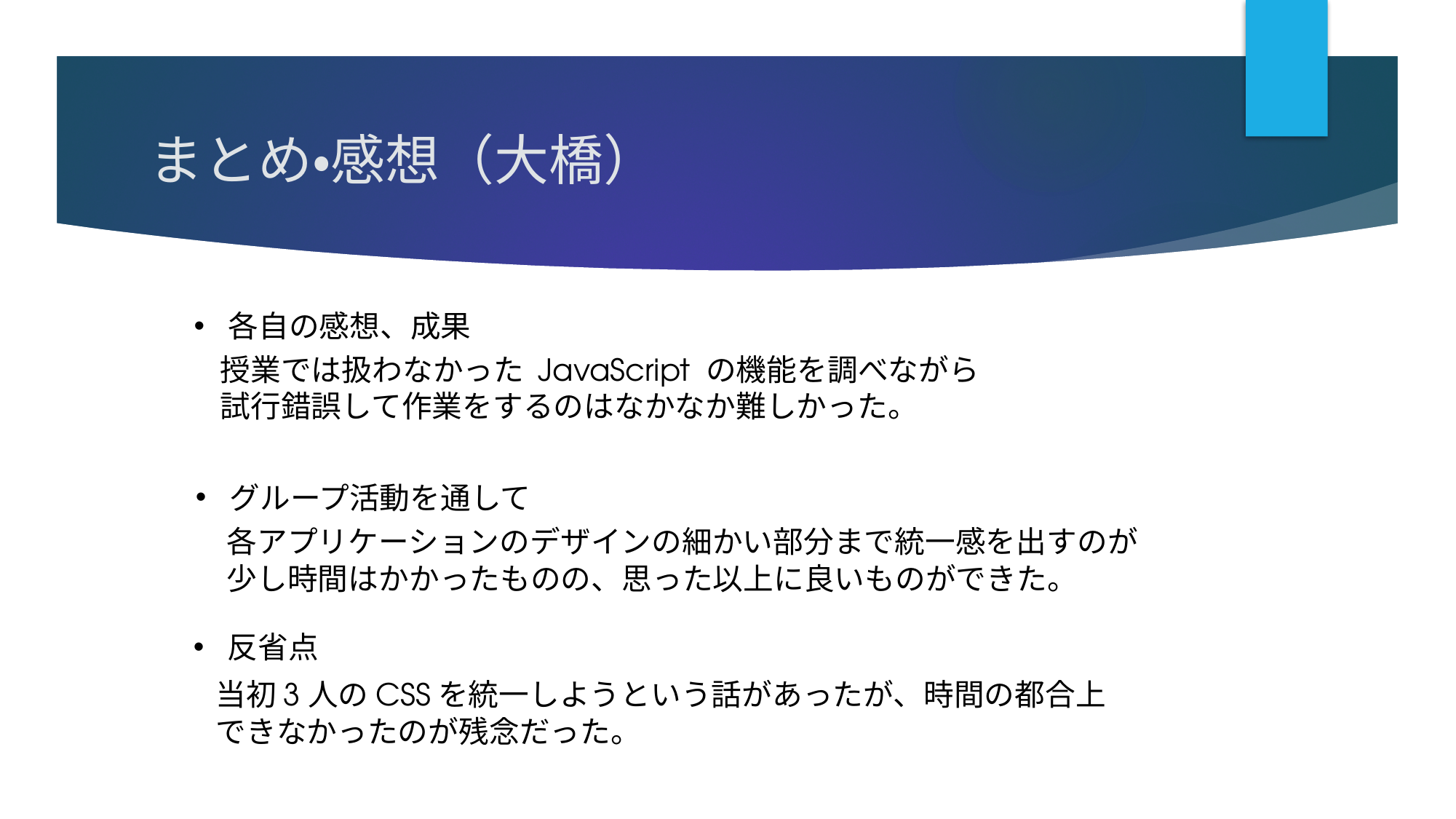

# まとめ・感想（大橋）
各自の感想、成果
授業では扱わなかった JavaScript の機能を調べながら
試行錯誤して作業をするのはなかなか難しかった。
グループ活動を通して
各アプリケーションのデザインの細かい部分まで統一感を出すのが
少し時間はかかったものの、思った以上に良いものができた。
反省点
当初3人のCSSを統一しようという話があったが、時間の都合上
できなかったのが残念だった。